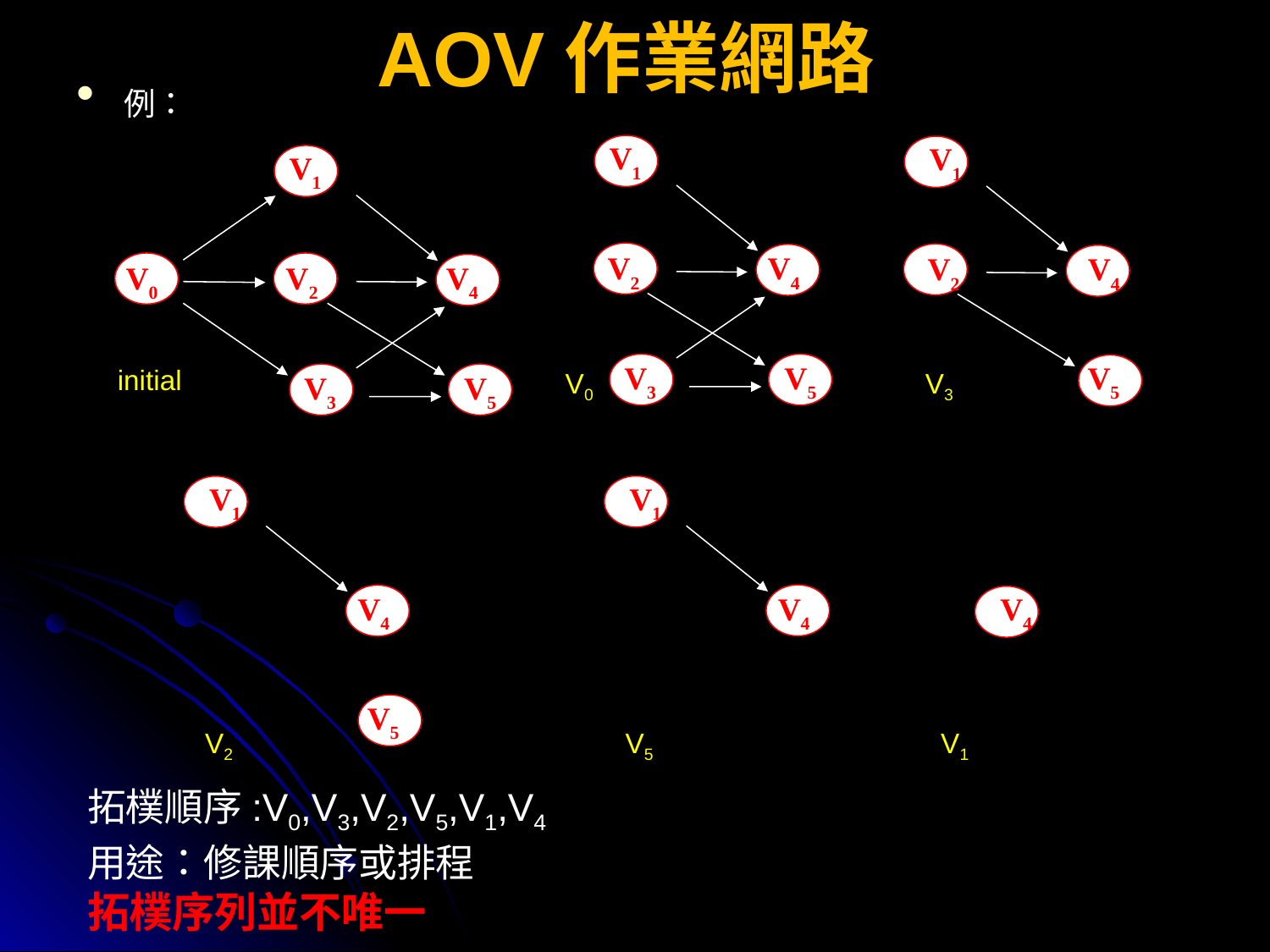

# AOV作業網路
例：
V1
V2                V4
                 V3                V5

V1
V2                V4
V5

V1
      V0                V2                V4
                 V3                V5

initial
V0
V3

V1

V4
V1

V4

V5

V4

V5
V2
V1
拓樸順序:V0,V3,V2,V5,V1,V4
用途：修課順序或排程
拓樸序列並不唯一